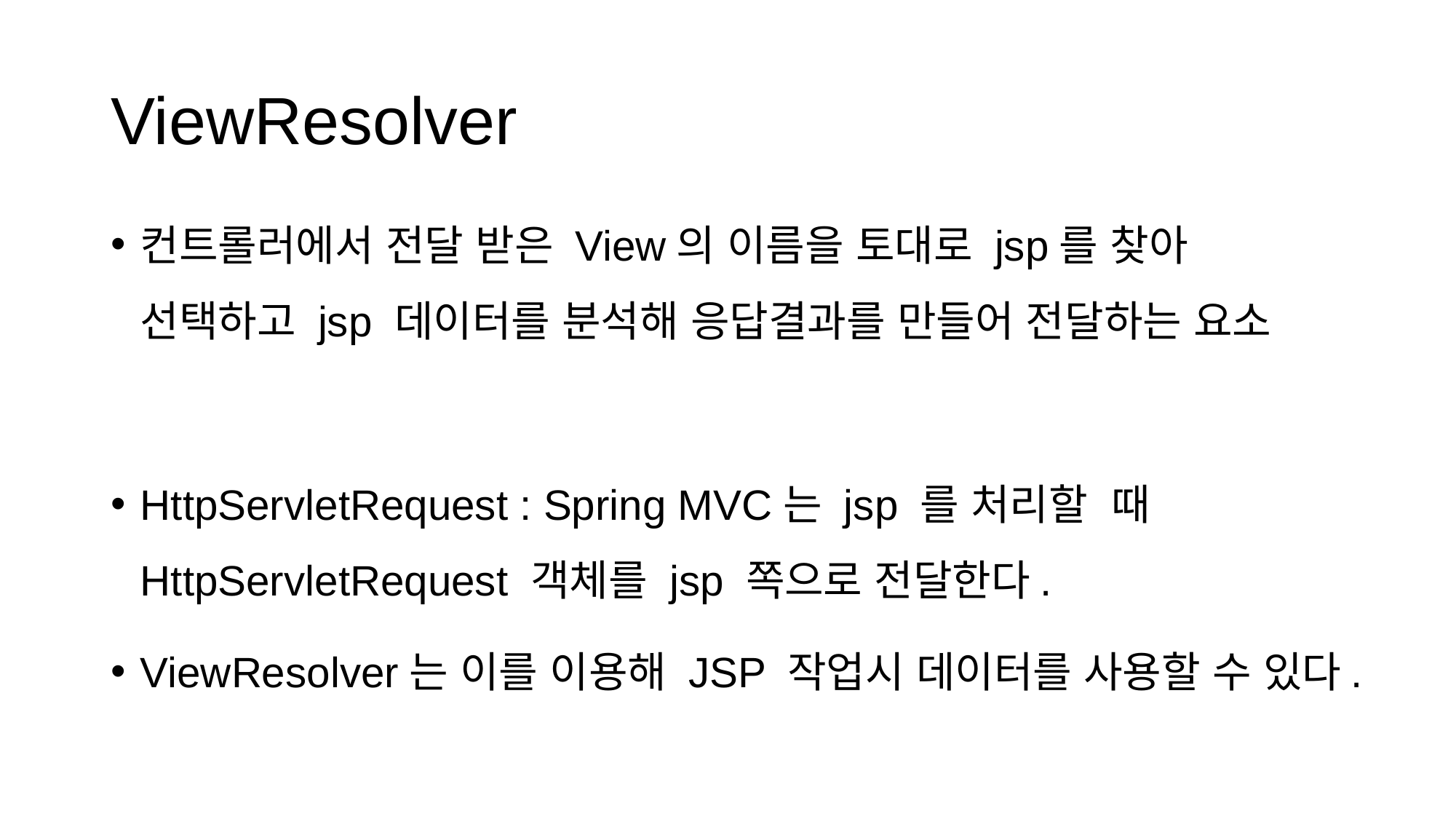

# ViewResolver
컨트롤러에서 전달 받은 View의 이름을 토대로 jsp를 찾아 선택하고 jsp 데이터를 분석해 응답결과를 만들어 전달하는 요소

HttpServletRequest : Spring MVC는 jsp 를 처리할  때HttpServletRequest 객체를 jsp 쪽으로 전달한다.
ViewResolver는 이를 이용해 JSP 작업시 데이터를 사용할 수 있다.